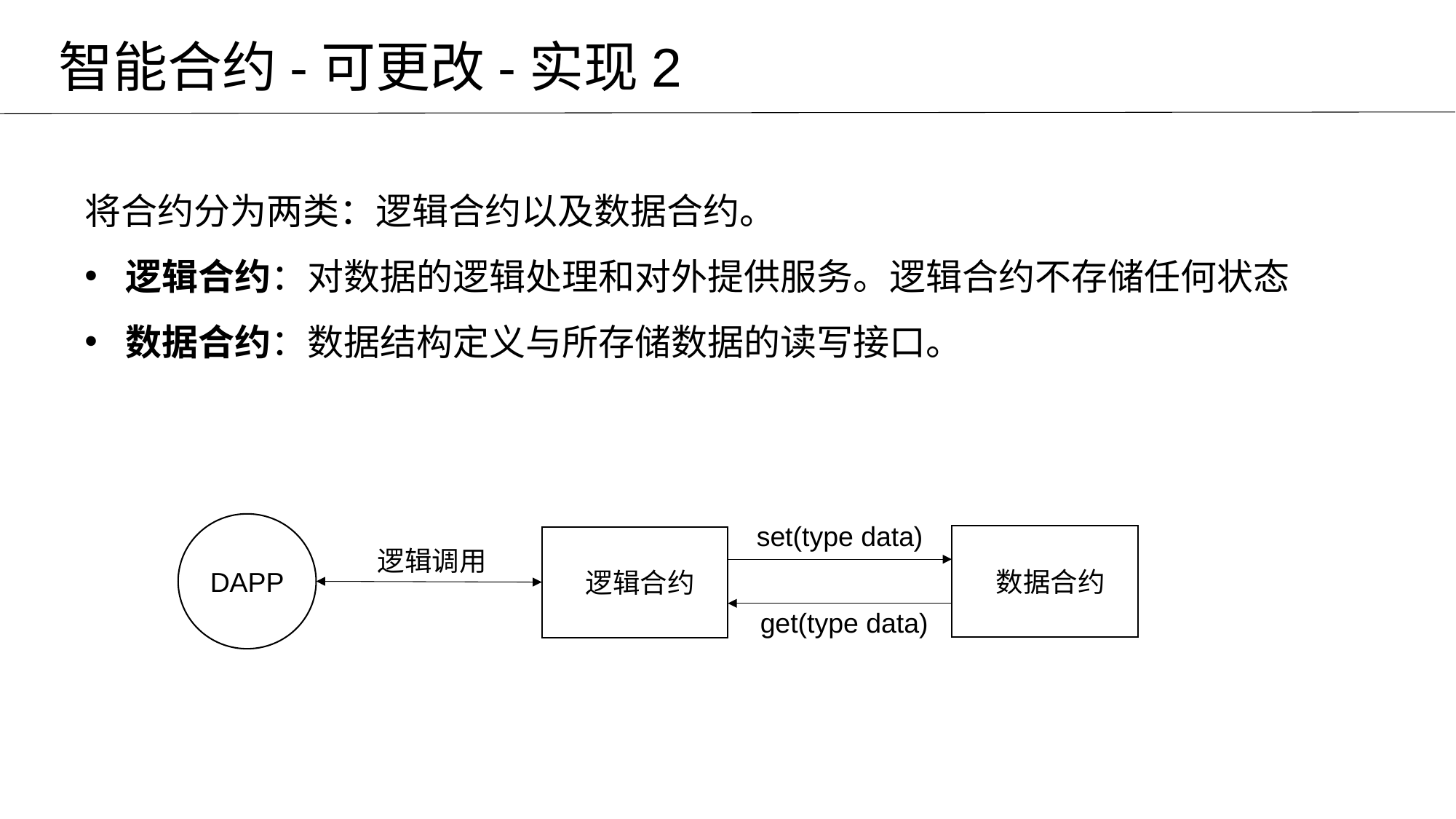

智能合约-可更改-实现2
将合约分为两类：逻辑合约以及数据合约。
逻辑合约：对数据的逻辑处理和对外提供服务。逻辑合约不存储任何状态
数据合约：数据结构定义与所存储数据的读写接口。
set(type data)

逻辑调用
DAPP
数据合约
逻辑合约
get(type data)